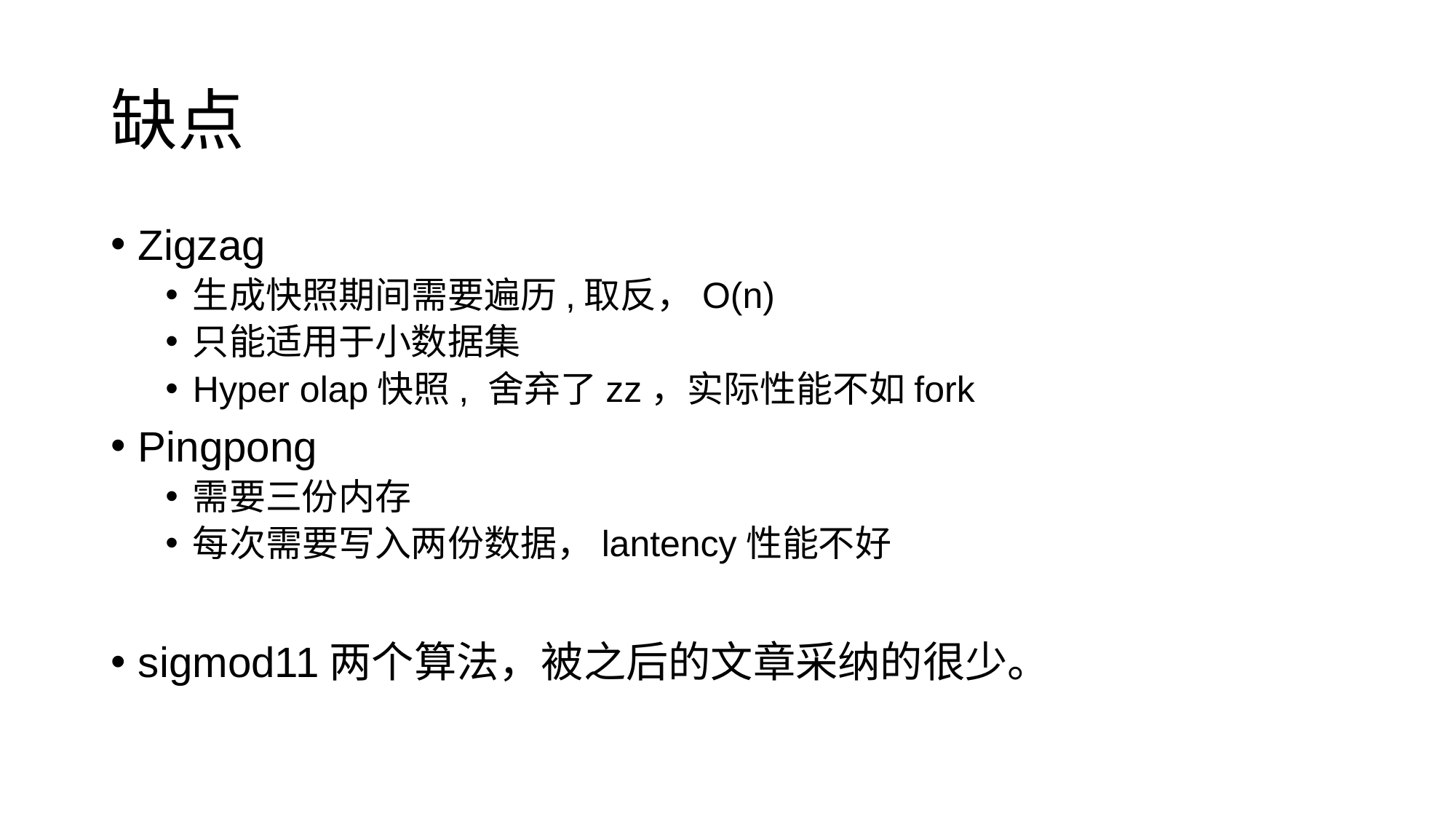

# 缺点
Zigzag
生成快照期间需要遍历,取反，O(n)
只能适用于小数据集
Hyper olap快照, 舍弃了zz，实际性能不如fork
Pingpong
需要三份内存
每次需要写入两份数据，lantency性能不好

sigmod11两个算法，被之后的文章采纳的很少。